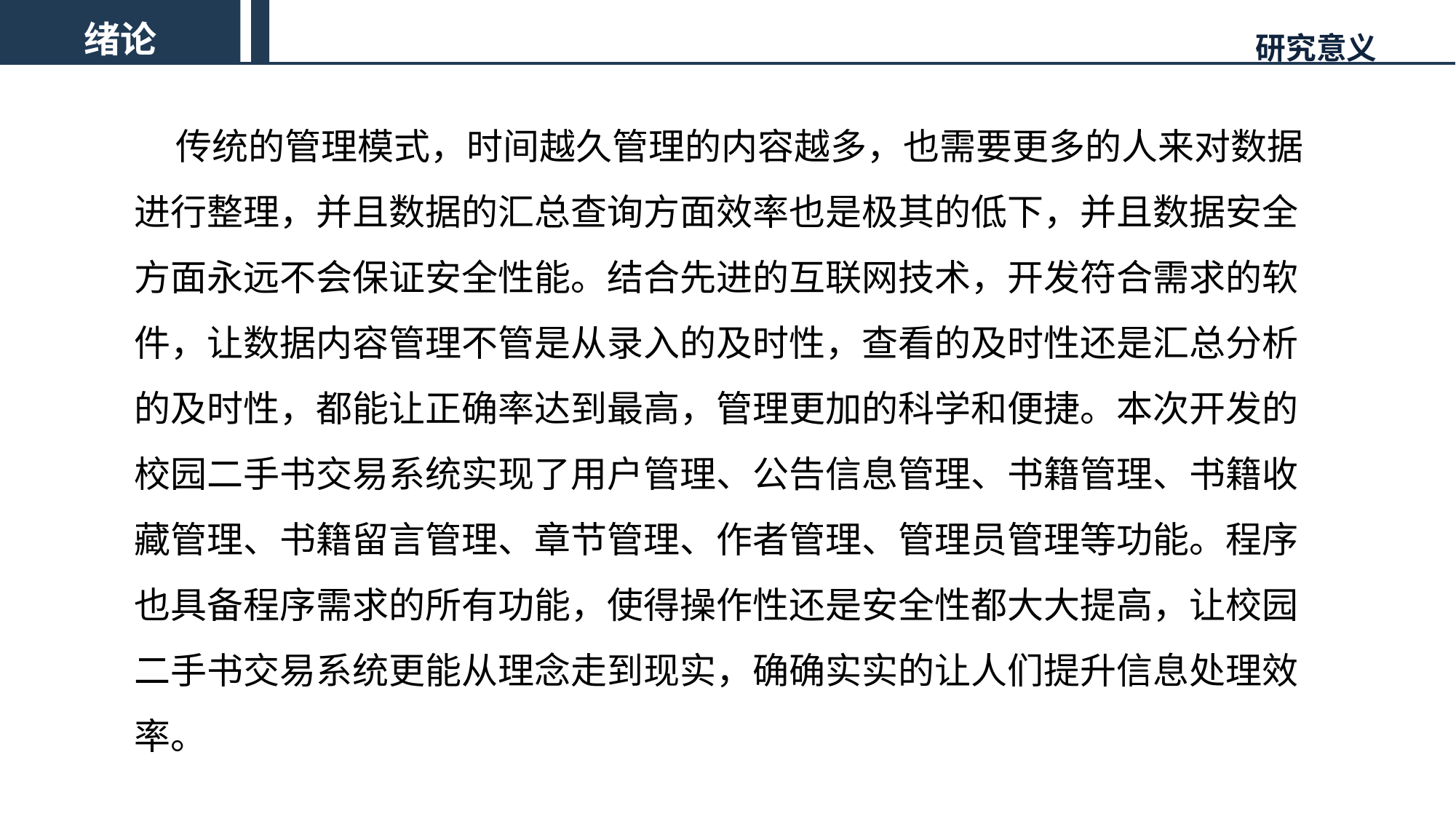

绪论

研究意义
    传统的管理模式，时间越久管理的内容越多，也需要更多的人来对数据进行整理，并且数据的汇总查询方面效率也是极其的低下，并且数据安全方面永远不会保证安全性能。结合先进的互联网技术，开发符合需求的软件，让数据内容管理不管是从录入的及时性，查看的及时性还是汇总分析的及时性，都能让正确率达到最高，管理更加的科学和便捷。本次开发的校园二手书交易系统实现了用户管理、公告信息管理、书籍管理、书籍收藏管理、书籍留言管理、章节管理、作者管理、管理员管理等功能。程序也具备程序需求的所有功能，使得操作性还是安全性都大大提高，让校园二手书交易系统更能从理念走到现实，确确实实的让人们提升信息处理效率。